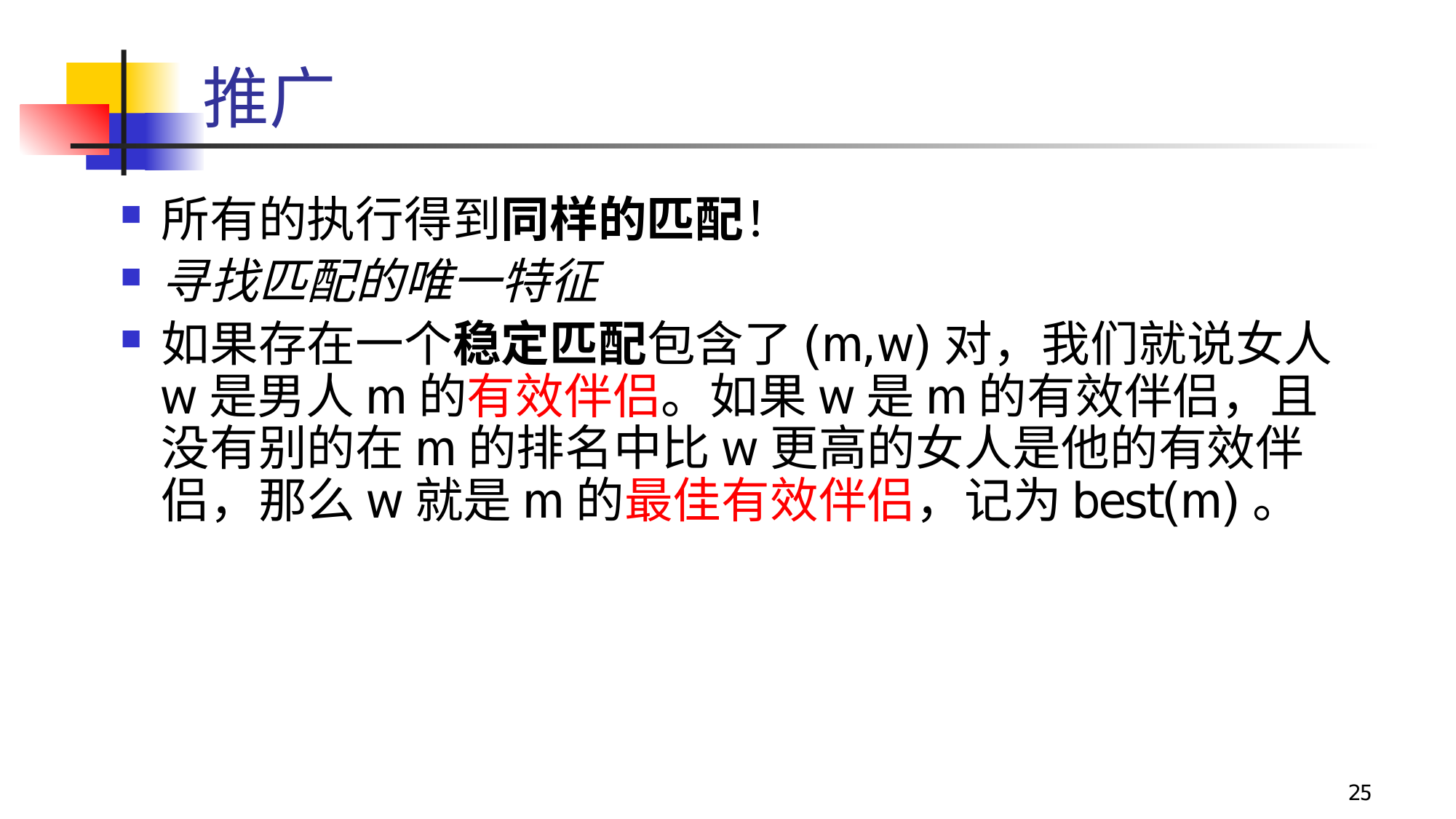

# 推广
所有的执行得到同样的匹配！
寻找匹配的唯一特征
如果存在一个稳定匹配包含了(m,w)对，我们就说女人w是男人m的有效伴侣。如果w是m的有效伴侣，且没有别的在m的排名中比w更高的女人是他的有效伴侣，那么w就是m的最佳有效伴侣，记为best(m)。
25